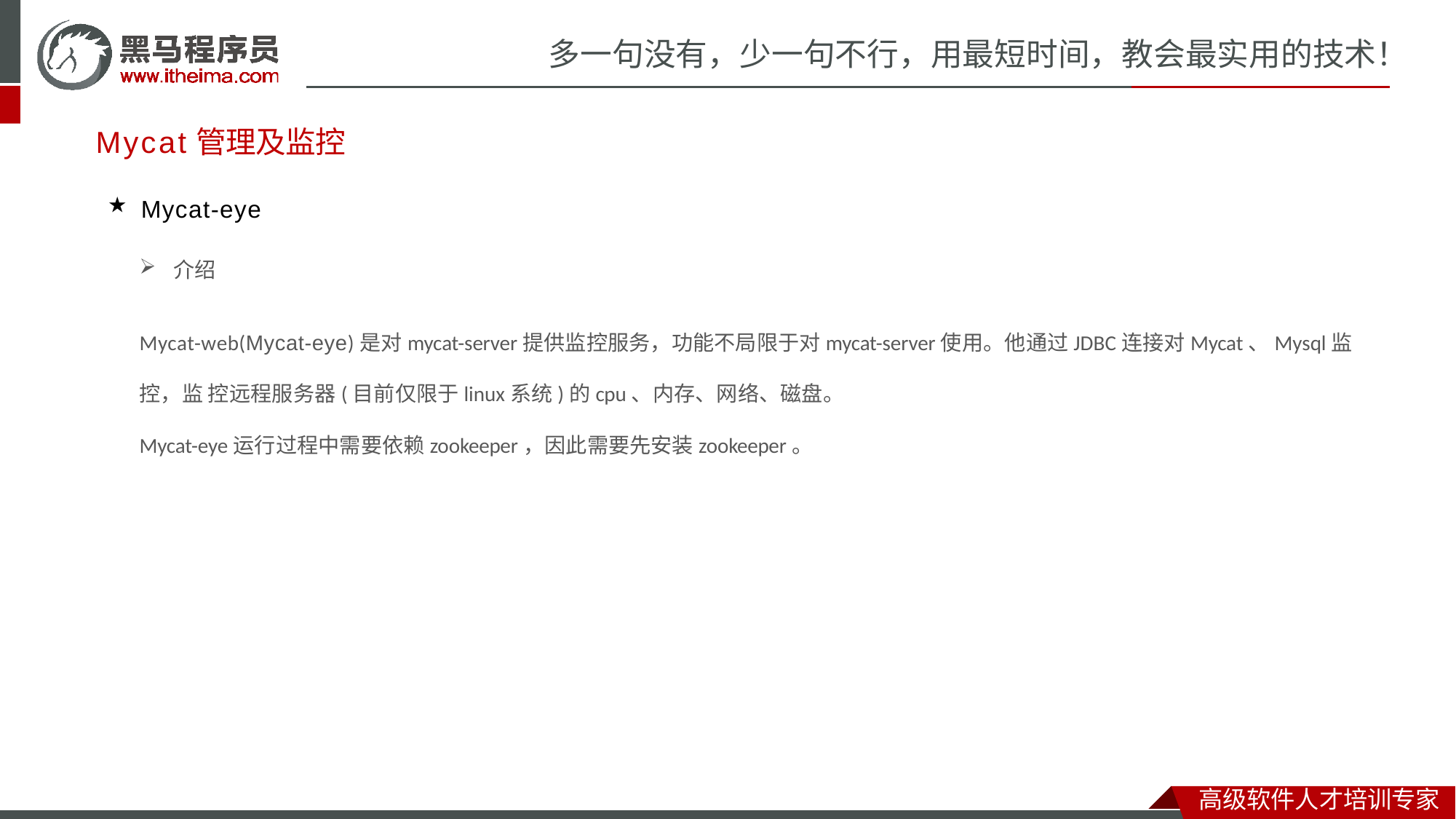

# 多一句没有，少一句不行，用最短时间，教会最实用的技术！

Mycat管理及监控
Mycat-eye

介绍

Mycat-web(Mycat-eye)是对mycat-server提供监控服务，功能不局限于对mycat-server使用。他通过JDBC连接对Mycat、Mysql监控，监 控远程服务器(目前仅限于linux系统)的cpu、内存、网络、磁盘。

Mycat-eye运行过程中需要依赖zookeeper，因此需要先安装zookeeper。
高级软件人才培训专家